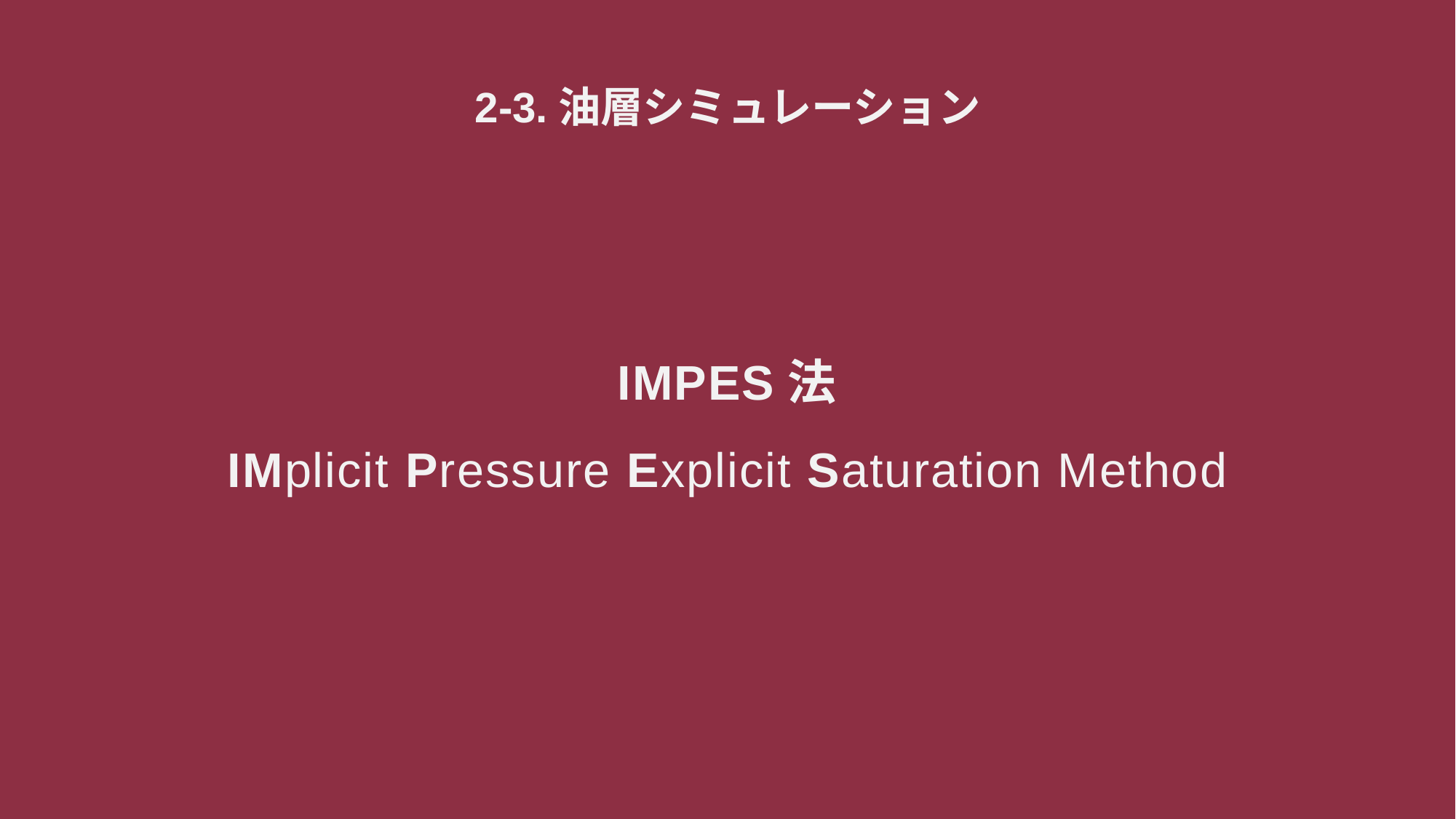

2-3.油層シミュレーション
# IMPES法 IMplicit Pressure Explicit Saturation Method